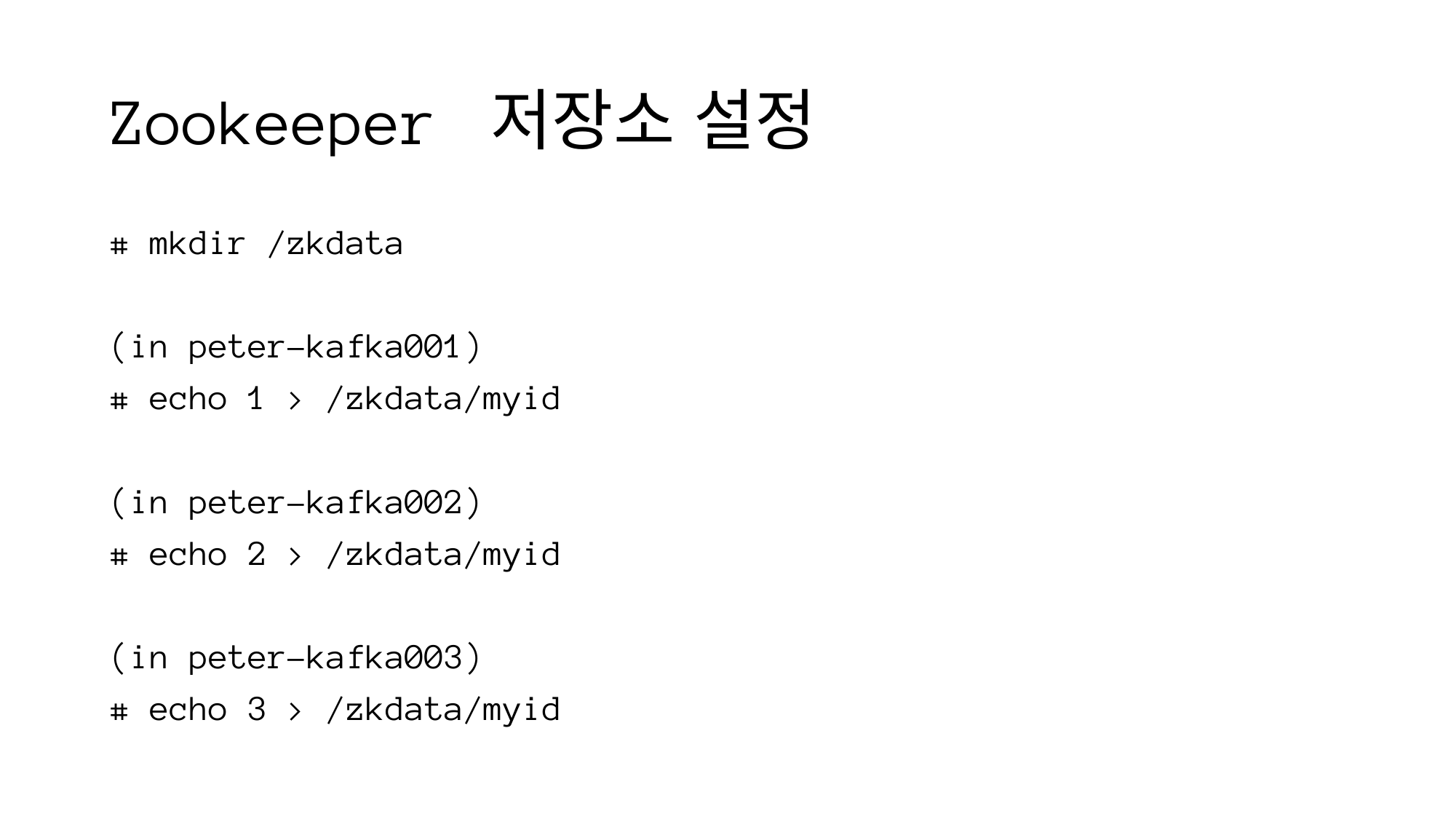

# Zookeeper 저장소 설정
# mkdir /zkdata

(in peter-kafka001)
# echo 1 > /zkdata/myid

(in peter-kafka002)
# echo 2 > /zkdata/myid

(in peter-kafka003)
# echo 3 > /zkdata/myid